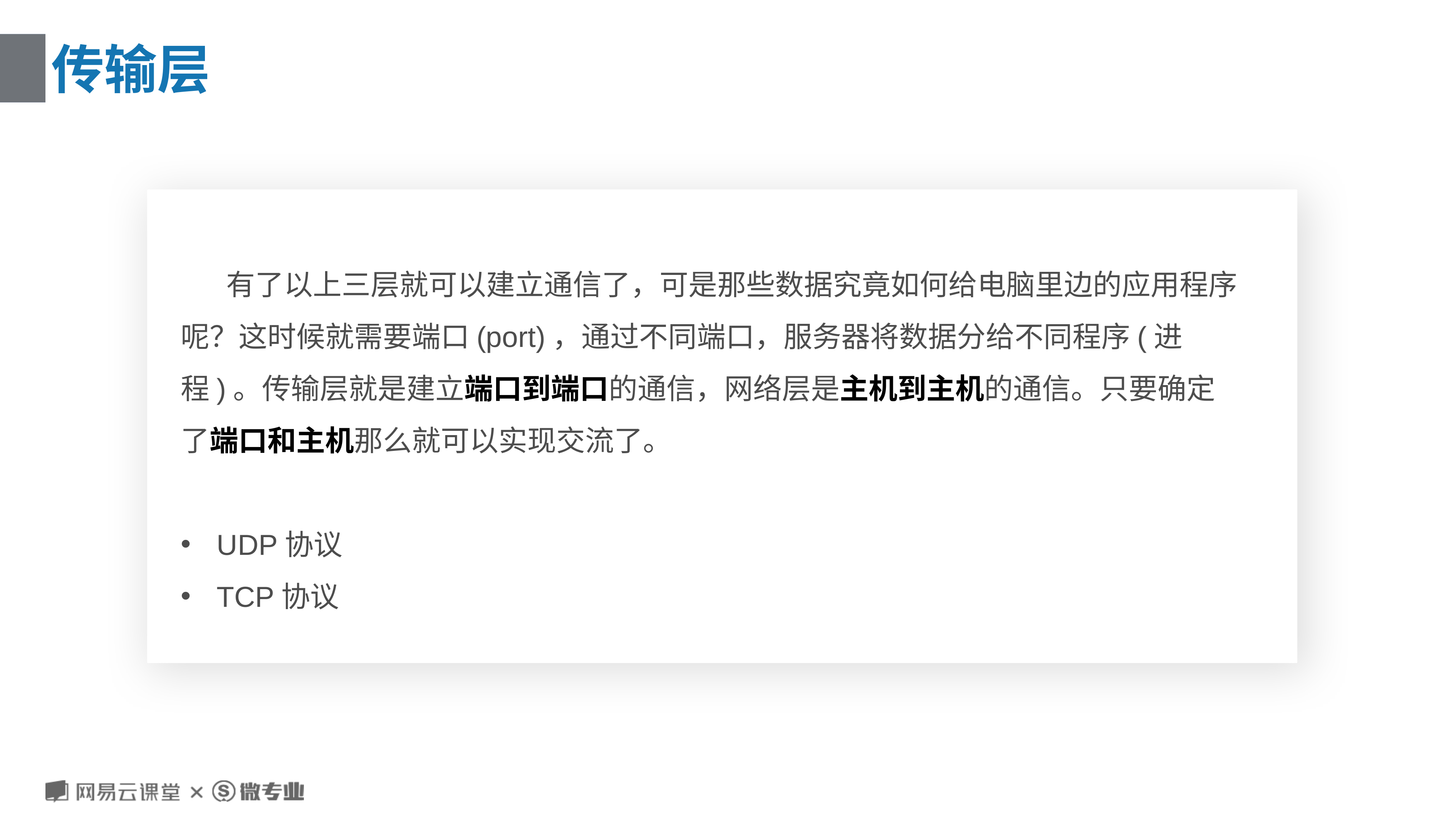

# 传输层

有了以上三层就可以建立通信了，可是那些数据究竟如何给电脑里边的应用程序呢？这时候就需要端口(port)，通过不同端口，服务器将数据分给不同程序(进程)。传输层就是建立端口到端口的通信，网络层是主机到主机的通信。只要确定了端口和主机那么就可以实现交流了。

UDP协议
TCP协议